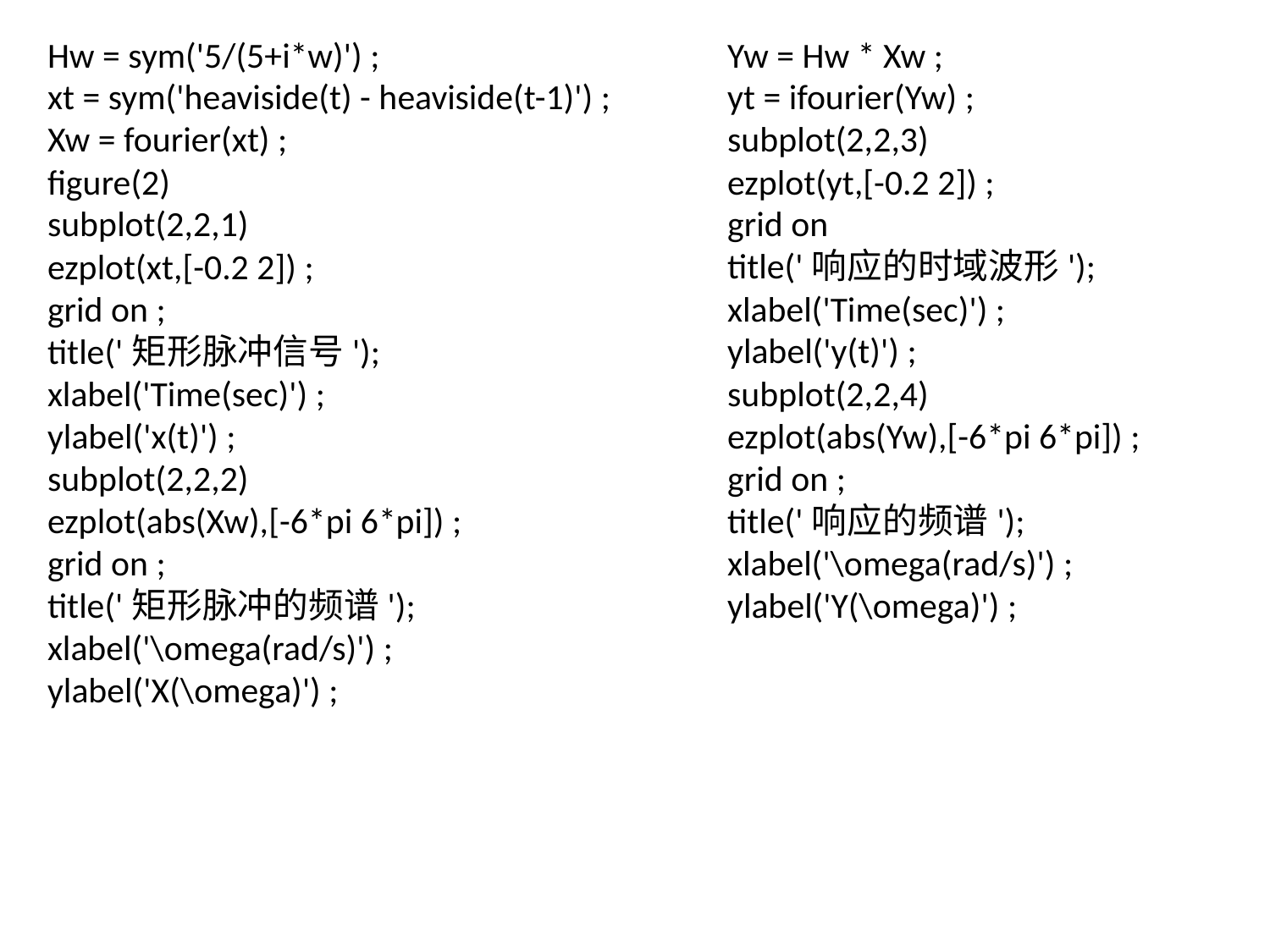

Hw = sym('5/(5+i*w)') ;
xt = sym('heaviside(t) - heaviside(t-1)') ;
Xw = fourier(xt) ;
figure(2)
subplot(2,2,1)
ezplot(xt,[-0.2 2]) ;
grid on ;
title('矩形脉冲信号');
xlabel('Time(sec)') ;
ylabel('x(t)') ;
subplot(2,2,2)
ezplot(abs(Xw),[-6*pi 6*pi]) ;
grid on ;
title('矩形脉冲的频谱');
xlabel('\omega(rad/s)') ;
ylabel('X(\omega)') ;

Yw = Hw * Xw ;
yt = ifourier(Yw) ;
subplot(2,2,3)
ezplot(yt,[-0.2 2]) ;
grid on
title('响应的时域波形');
xlabel('Time(sec)') ;
ylabel('y(t)') ;
subplot(2,2,4)
ezplot(abs(Yw),[-6*pi 6*pi]) ;
grid on ;
title('响应的频谱');
xlabel('\omega(rad/s)') ;
ylabel('Y(\omega)') ;